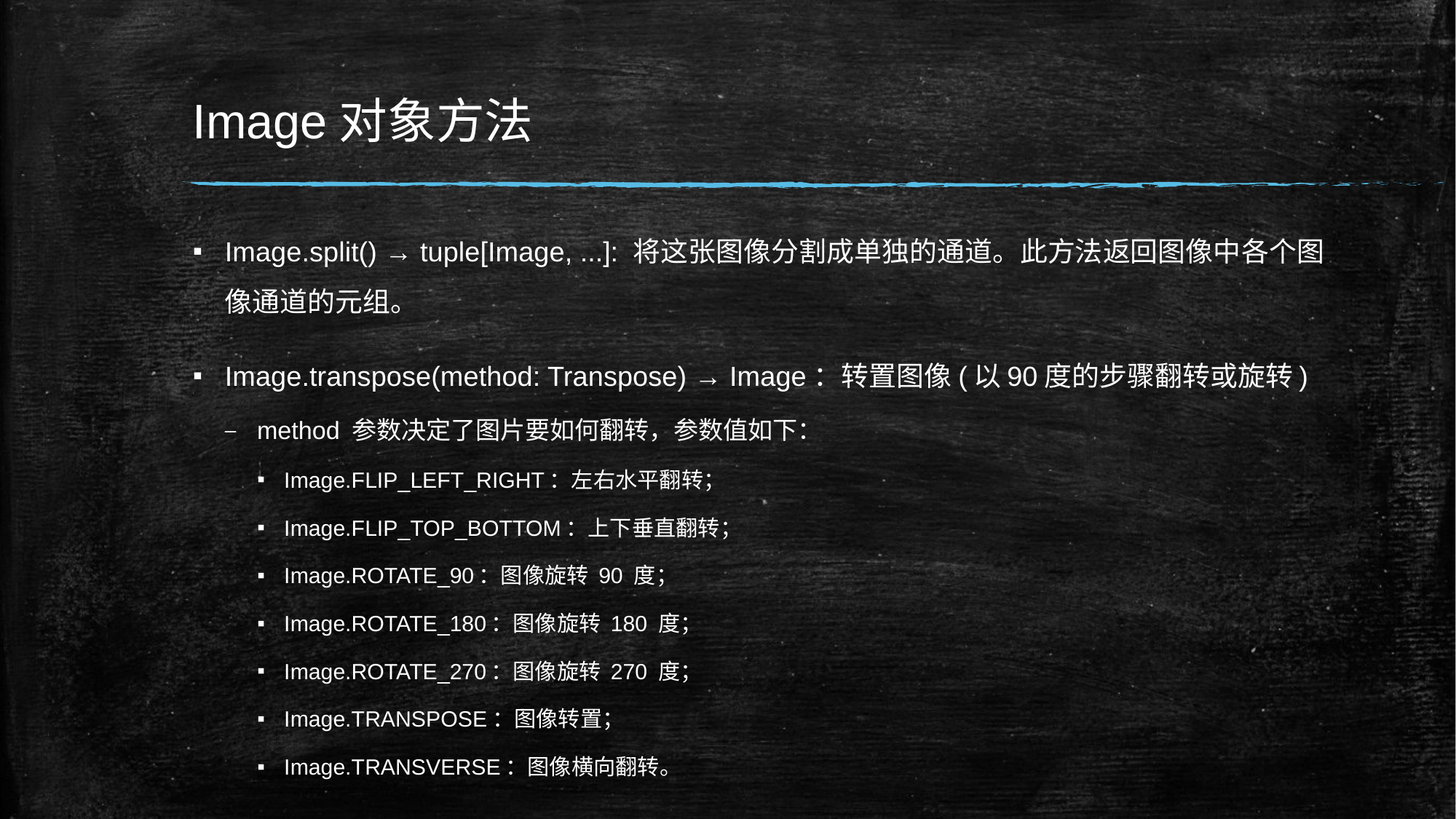

# Image对象方法
Image.split() → tuple[Image, ...]: 将这张图像分割成单独的通道。此方法返回图像中各个图像通道的元组。
Image.transpose(method: Transpose) → Image：转置图像(以90度的步骤翻转或旋转)
method 参数决定了图片要如何翻转，参数值如下：
Image.FLIP_LEFT_RIGHT：左右水平翻转；
Image.FLIP_TOP_BOTTOM：上下垂直翻转；
Image.ROTATE_90：图像旋转 90 度；
Image.ROTATE_180：图像旋转 180 度；
Image.ROTATE_270：图像旋转 270 度；
Image.TRANSPOSE：图像转置；
Image.TRANSVERSE：图像横向翻转。